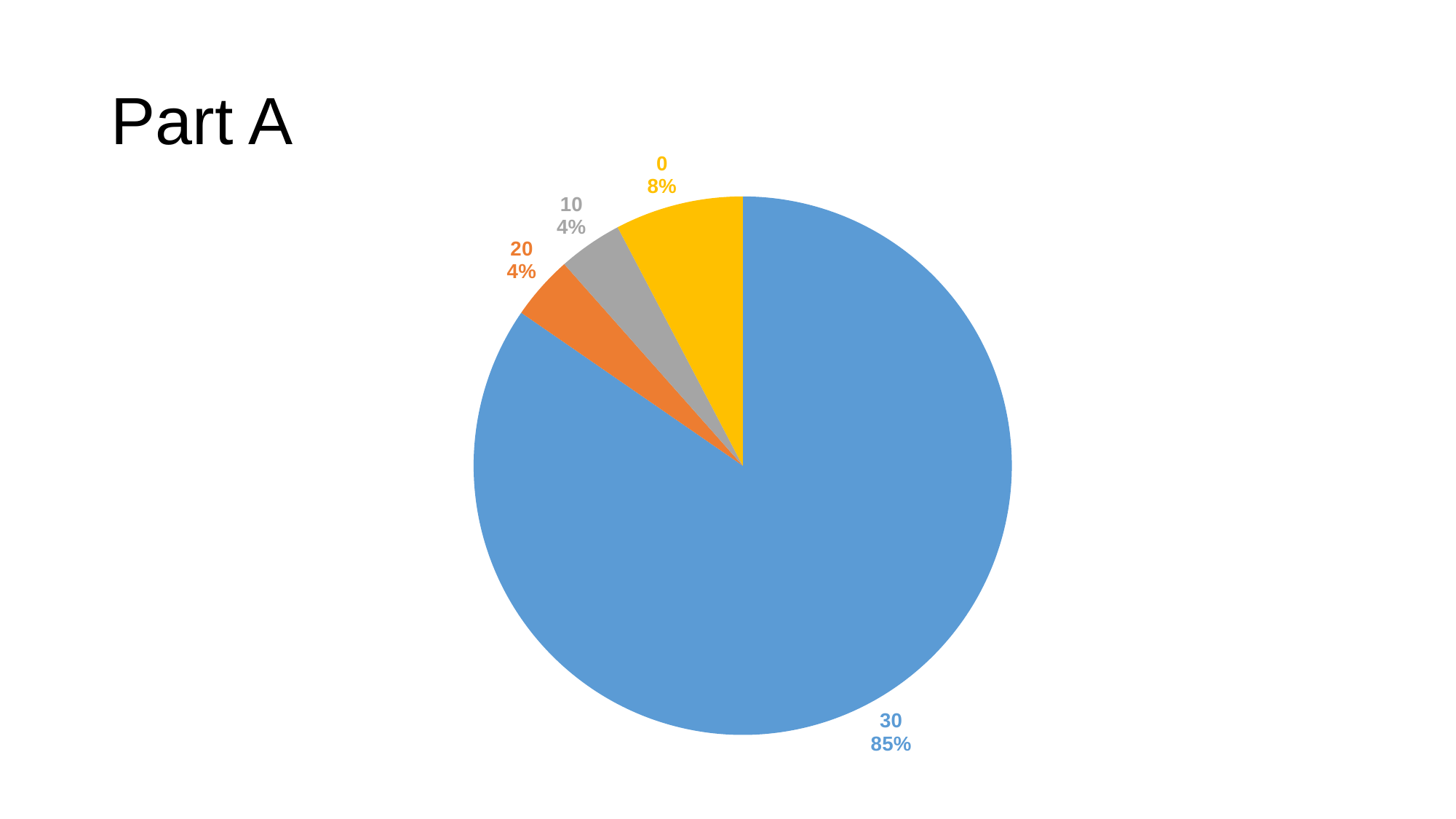

# Part A

### Chart

| Category | 列1 |
|---|---|
| 30 | 22.0 |
| 20 | 1.0 |
| 10 | 1.0 |
| 0 | 2.0 |